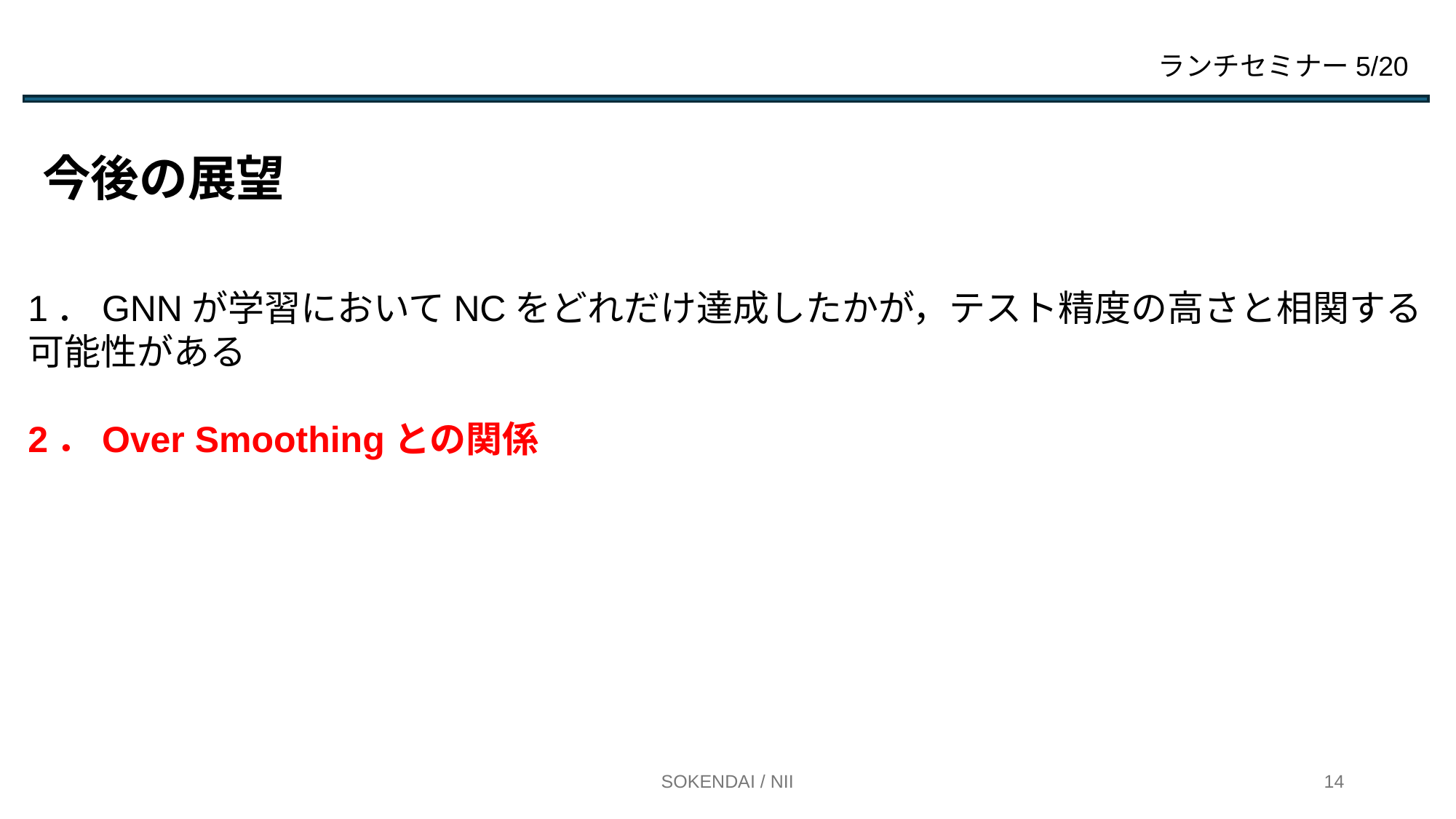

ランチセミナー5/20
今後の展望
1．GNNが学習においてNCをどれだけ達成したかが，テスト精度の高さと相関する
可能性がある

2．Over Smoothingとの関係
SOKENDAI / NII
14